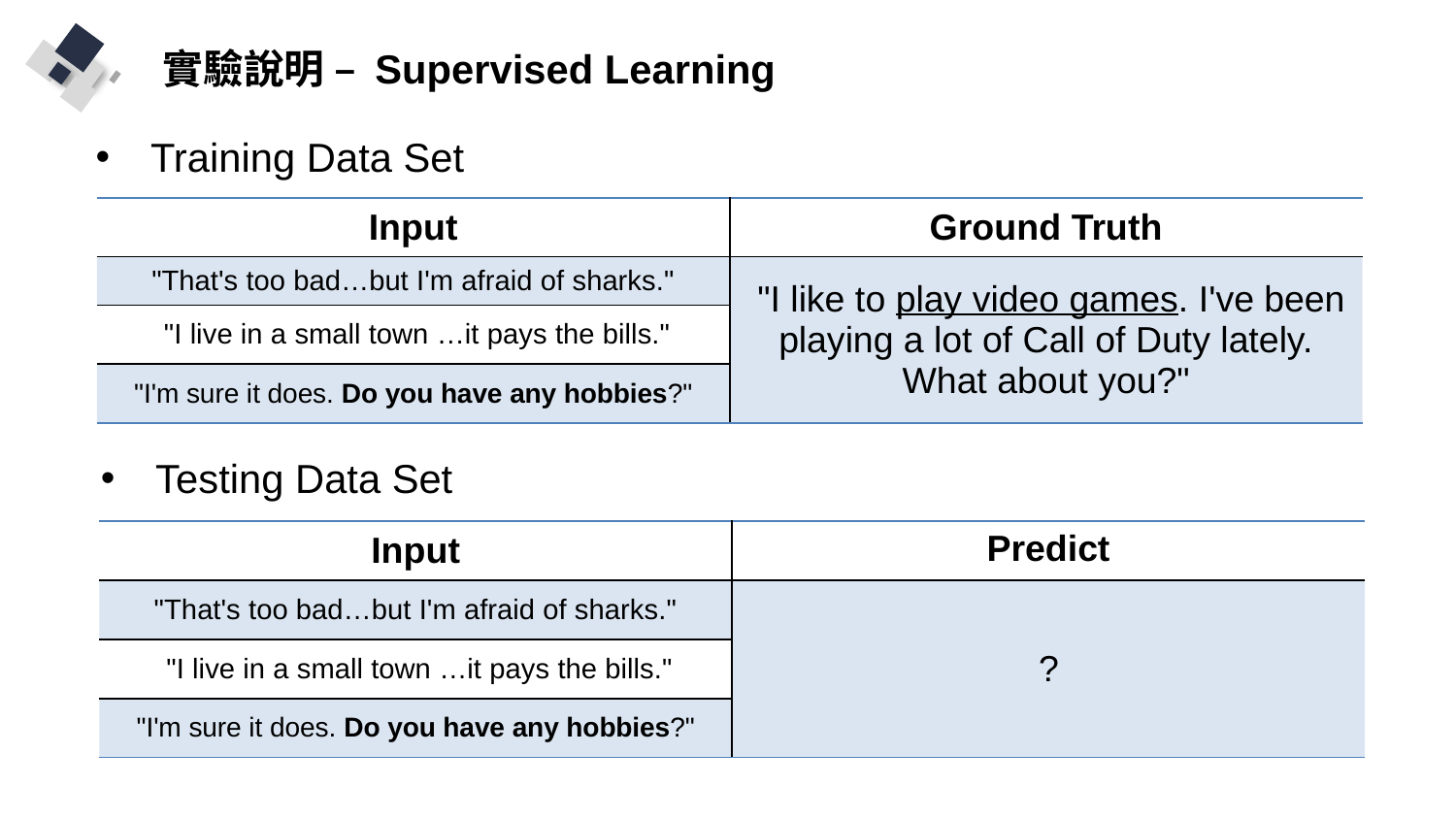

實驗說明 – Supervised Learning
Training Data Set
| Input | Ground Truth |
| --- | --- |
| "That's too bad…but I'm afraid of sharks." | "I like to play video games. I've been playing a lot of Call of Duty lately. What about you?" |
| "I live in a small town …it pays the bills." |  |
| "I'm sure it does. Do you have any hobbies?" |  |
Testing Data Set
| Input | Predict |
| --- | --- |
| "That's too bad…but I'm afraid of sharks." | ? |
| "I live in a small town …it pays the bills." |  |
| "I'm sure it does. Do you have any hobbies?" |  |